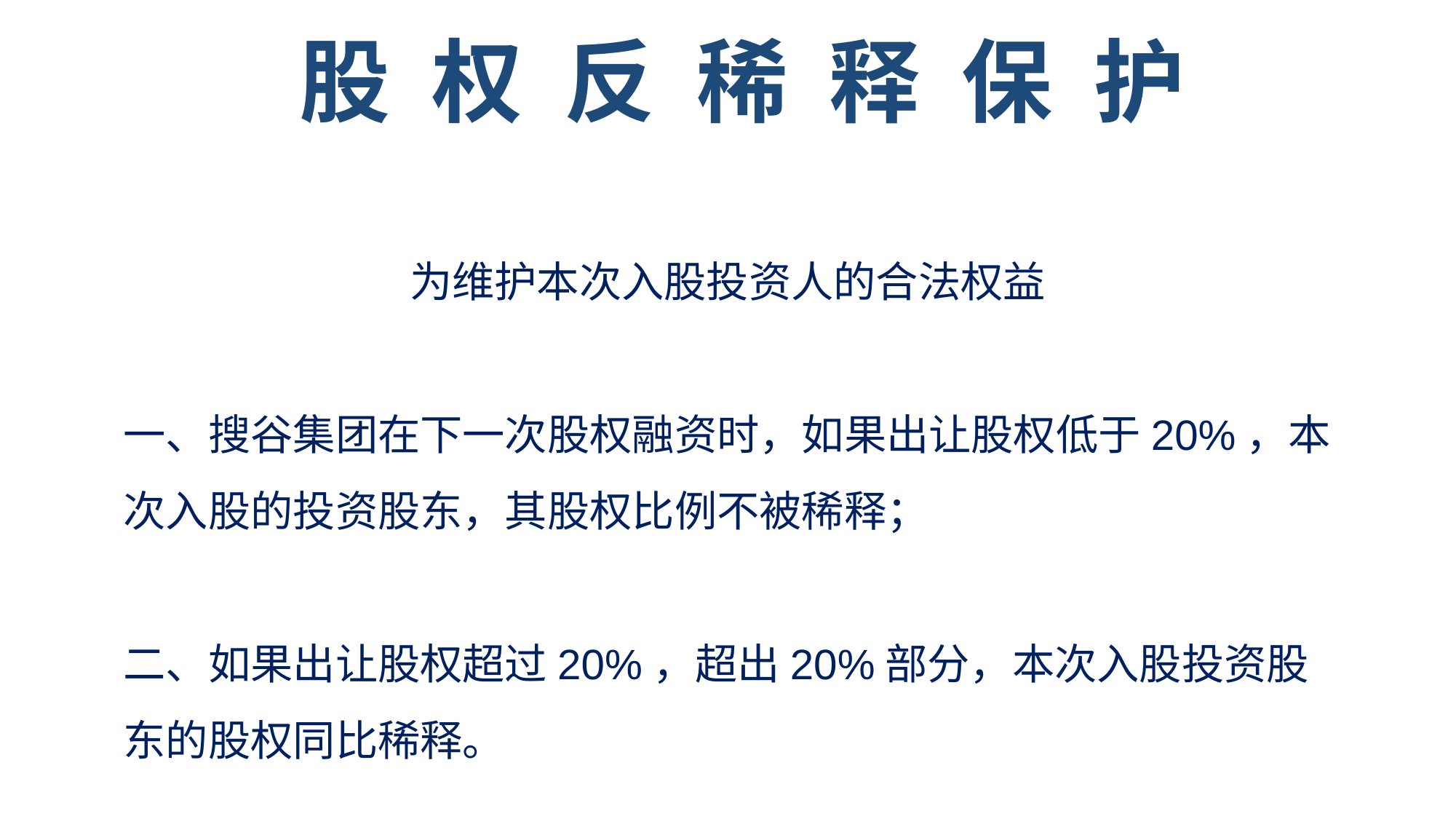

股  权  反  稀  释  保  护
为维护本次入股投资人的合法权益

一、搜谷集团在下一次股权融资时，如果出让股权低于20%，本次入股的投资股东，其股权比例不被稀释；

二、如果出让股权超过20%，超出20%部分，本次入股投资股东的股权同比稀释。